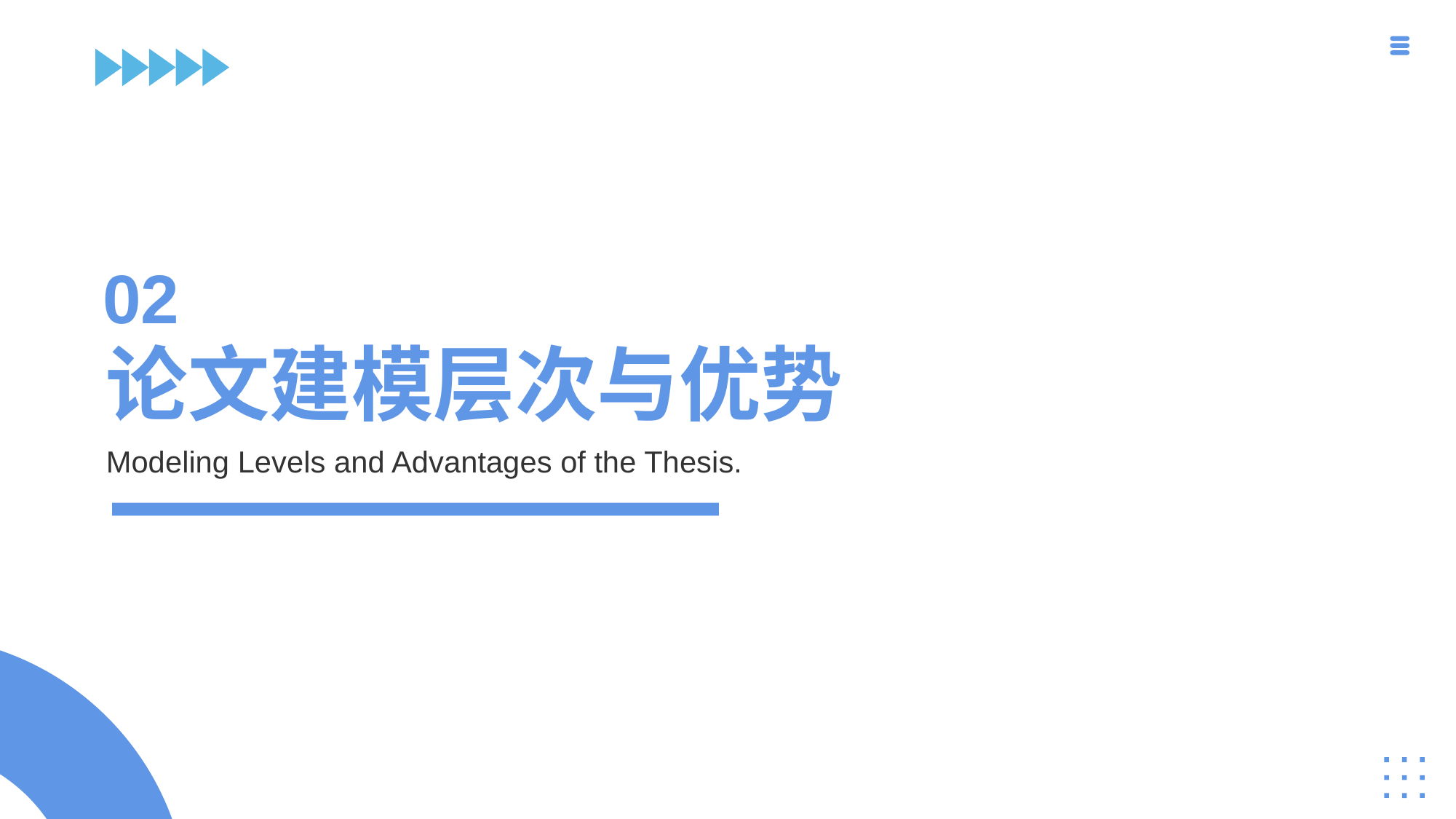

02
论文建模层次与优势
Modeling Levels and Advantages of the Thesis.